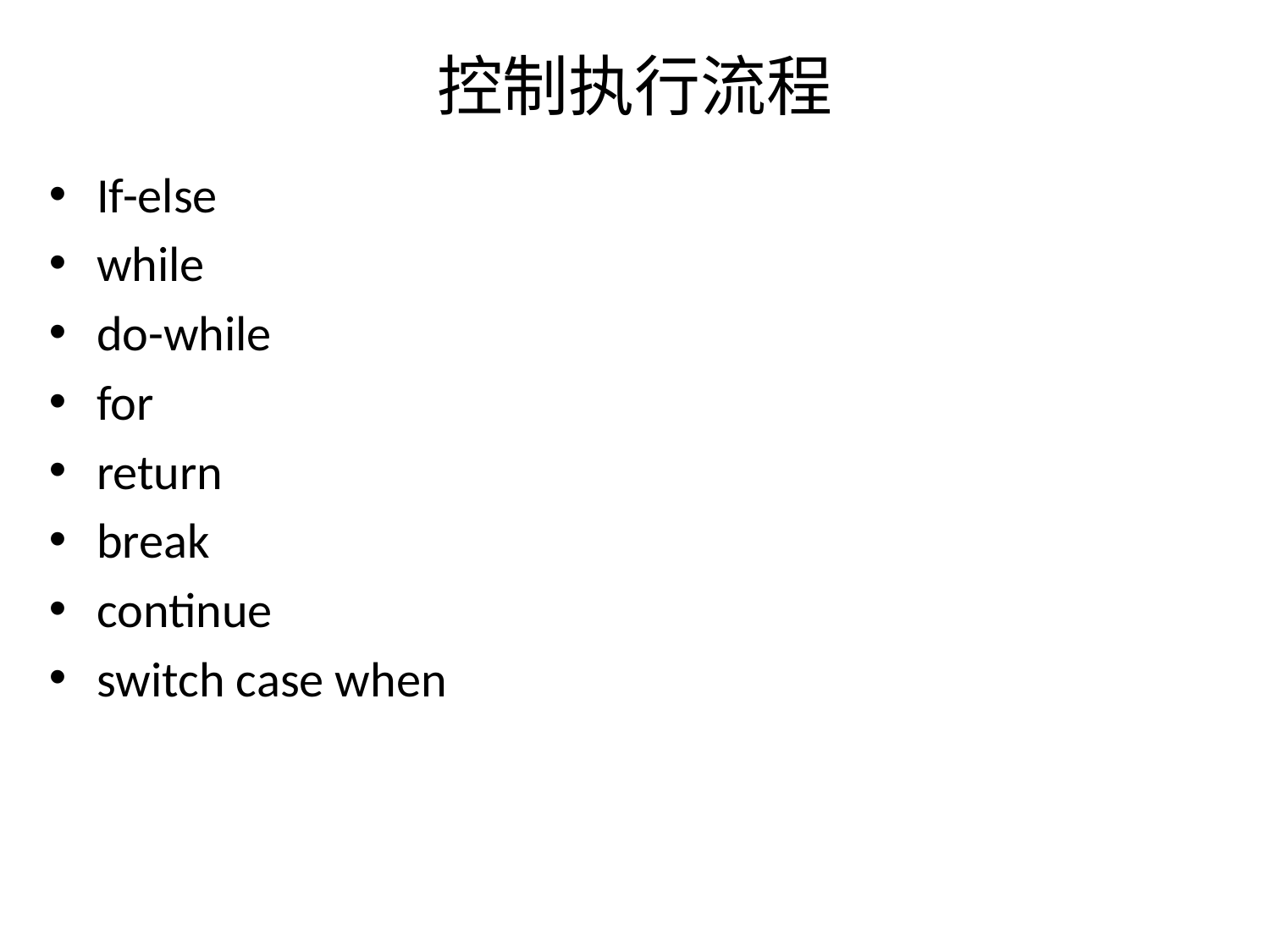

# 控制执行流程
If-else
while
do-while
for
return
break
continue
switch case when